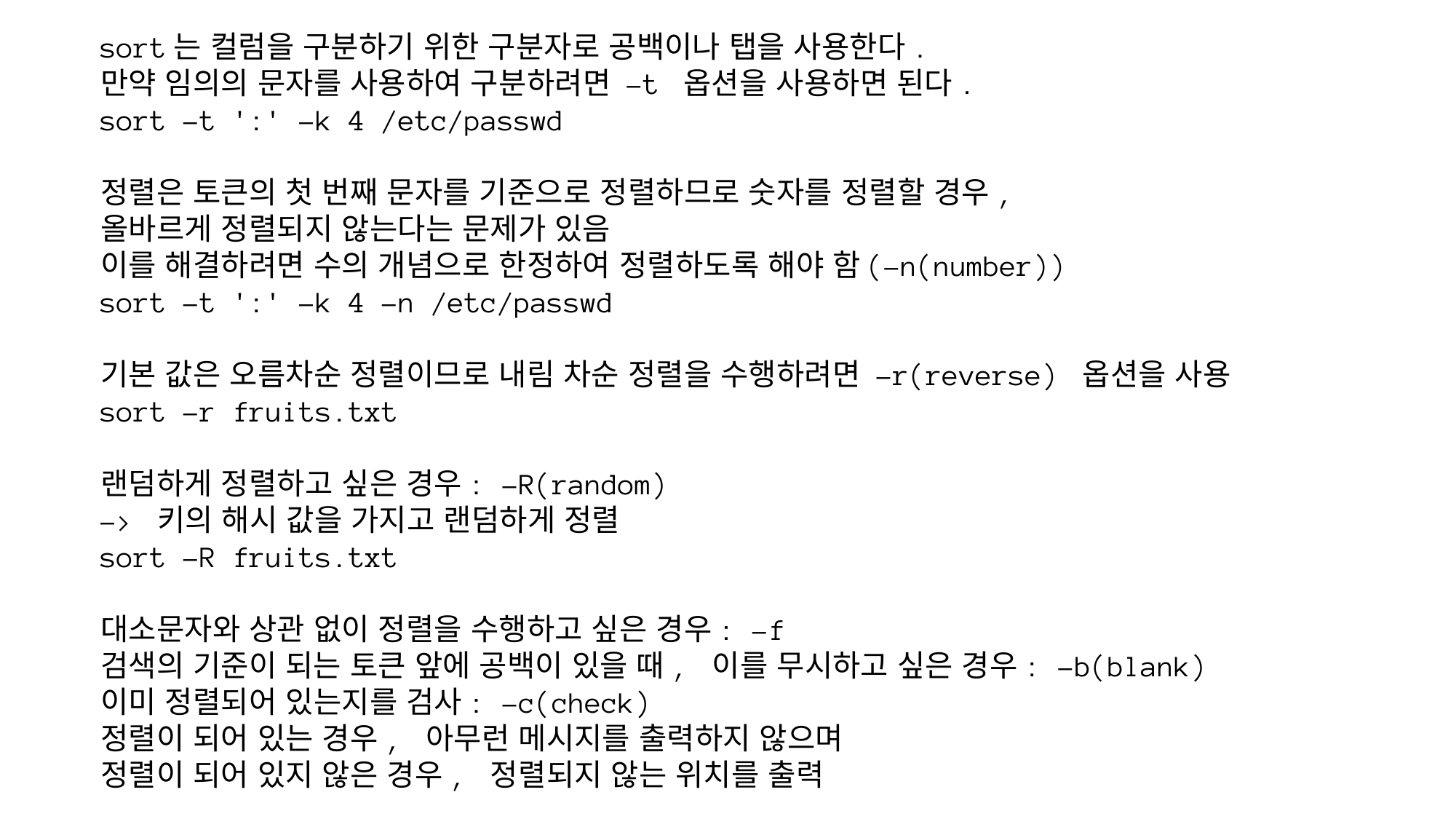

sort는 컬럼을 구분하기 위한 구분자로 공백이나 탭을 사용한다.
만약 임의의 문자를 사용하여 구분하려면 -t 옵션을 사용하면 된다.
sort -t ':' -k 4 /etc/passwd

정렬은 토큰의 첫 번째 문자를 기준으로 정렬하므로 숫자를 정렬할 경우,
올바르게 정렬되지 않는다는 문제가 있음
이를 해결하려면 수의 개념으로 한정하여 정렬하도록 해야 함(-n(number))
sort -t ':' -k 4 -n /etc/passwd

기본 값은 오름차순 정렬이므로 내림 차순 정렬을 수행하려면 -r(reverse) 옵션을 사용
sort -r fruits.txt

랜덤하게 정렬하고 싶은 경우: -R(random)
-> 키의 해시 값을 가지고 랜덤하게 정렬
sort -R fruits.txt

대소문자와 상관 없이 정렬을 수행하고 싶은 경우: -f
검색의 기준이 되는 토큰 앞에 공백이 있을 때, 이를 무시하고 싶은 경우: -b(blank)
이미 정렬되어 있는지를 검사: -c(check)
정렬이 되어 있는 경우, 아무런 메시지를 출력하지 않으며
정렬이 되어 있지 않은 경우, 정렬되지 않는 위치를 출력